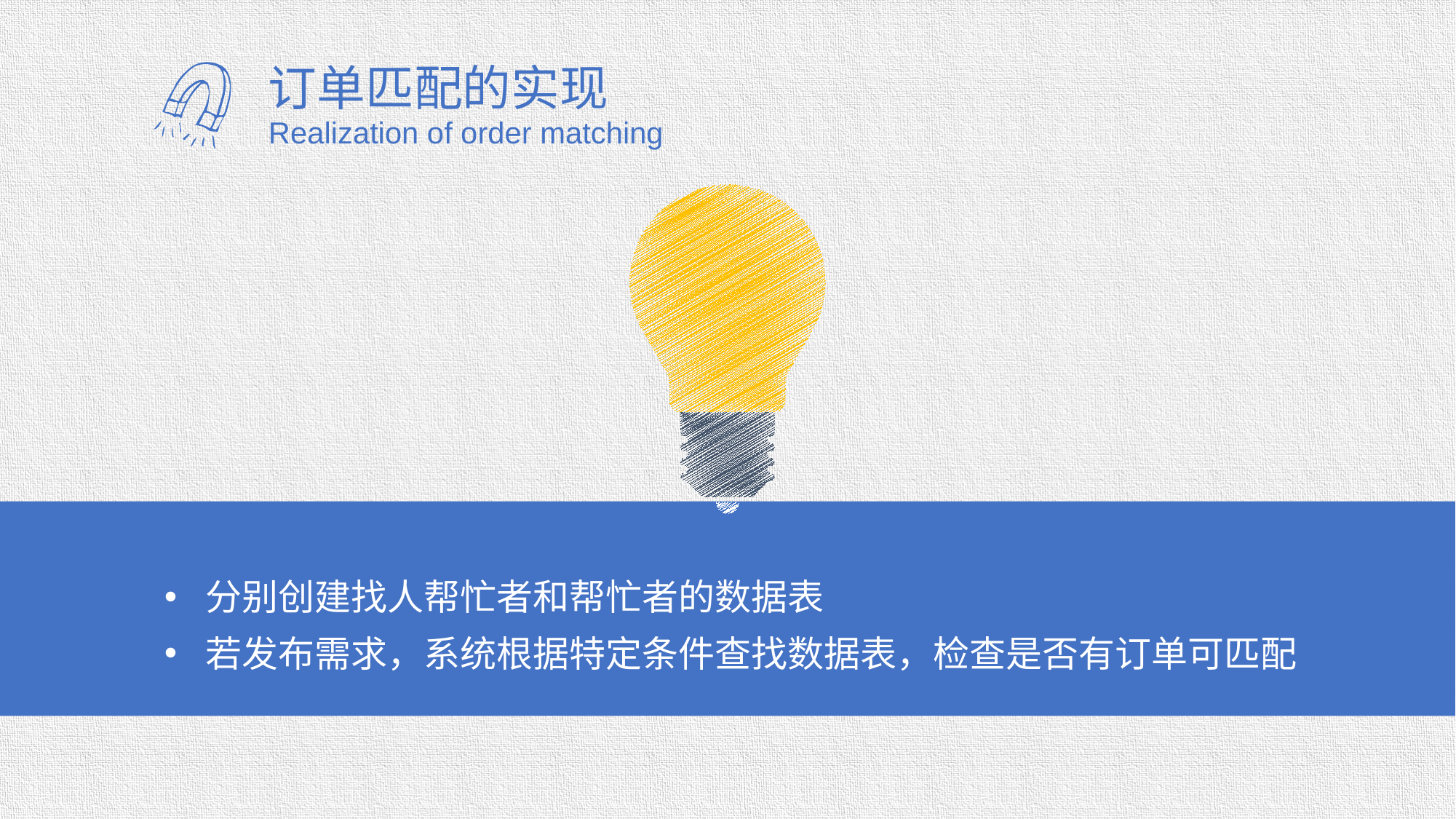

订单匹配的实现
Realization of order matching

分别创建找人帮忙者和帮忙者的数据表
若发布需求，系统根据特定条件查找数据表，检查是否有订单可匹配